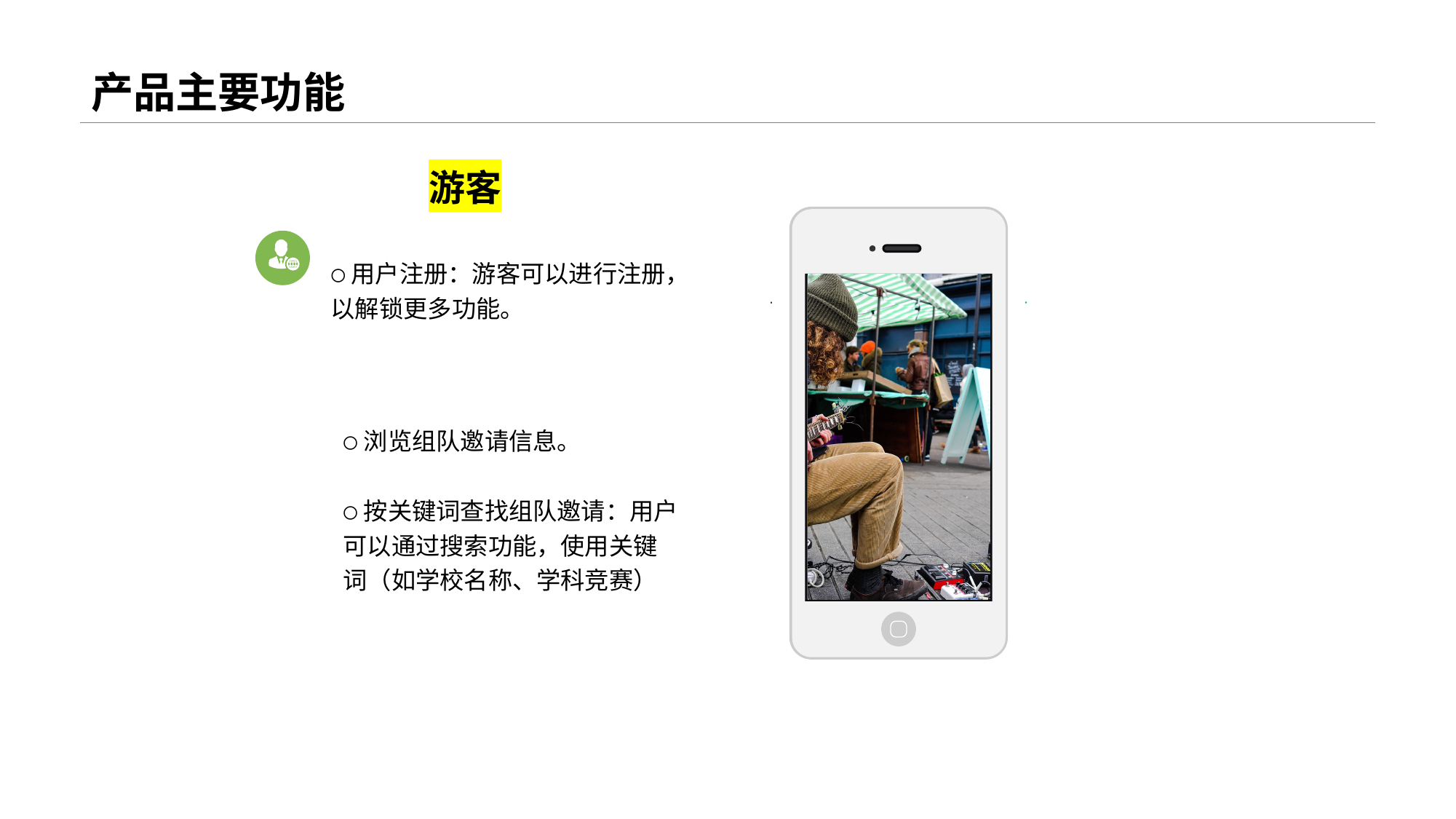

# 产品主要功能
游客

⚪用户注册：游客可以进行注册，以解锁更多功能。

⚪浏览组队邀请信息。

⚪按关键词查找组队邀请：用户可以通过搜索功能，使用关键词（如学校名称、学科竞赛）